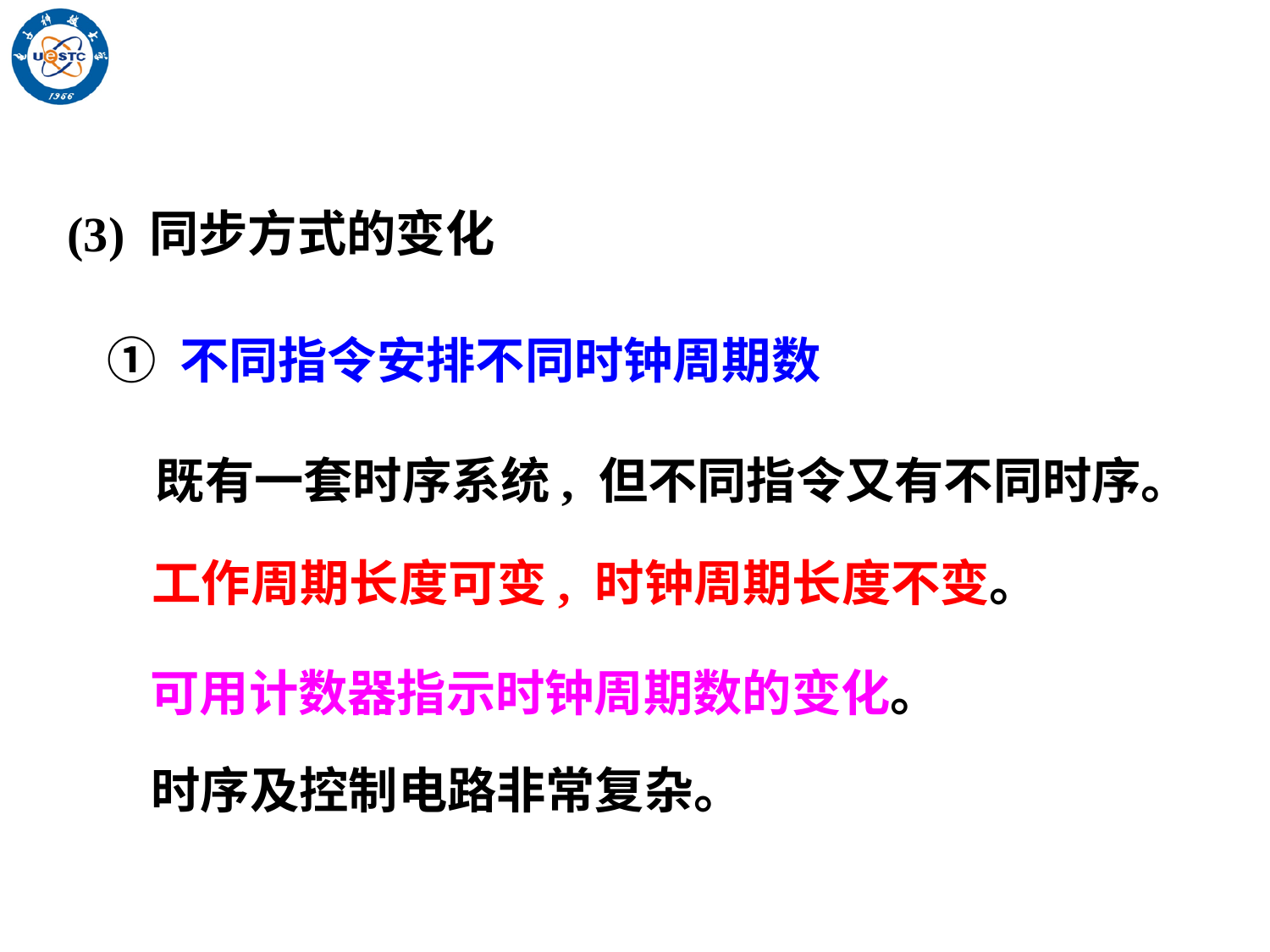

(3) 同步方式的变化
① 不同指令安排不同时钟周期数
既有一套时序系统, 但不同指令又有不同时序。
工作周期长度可变, 时钟周期长度不变。
可用计数器指示时钟周期数的变化。
时序及控制电路非常复杂。